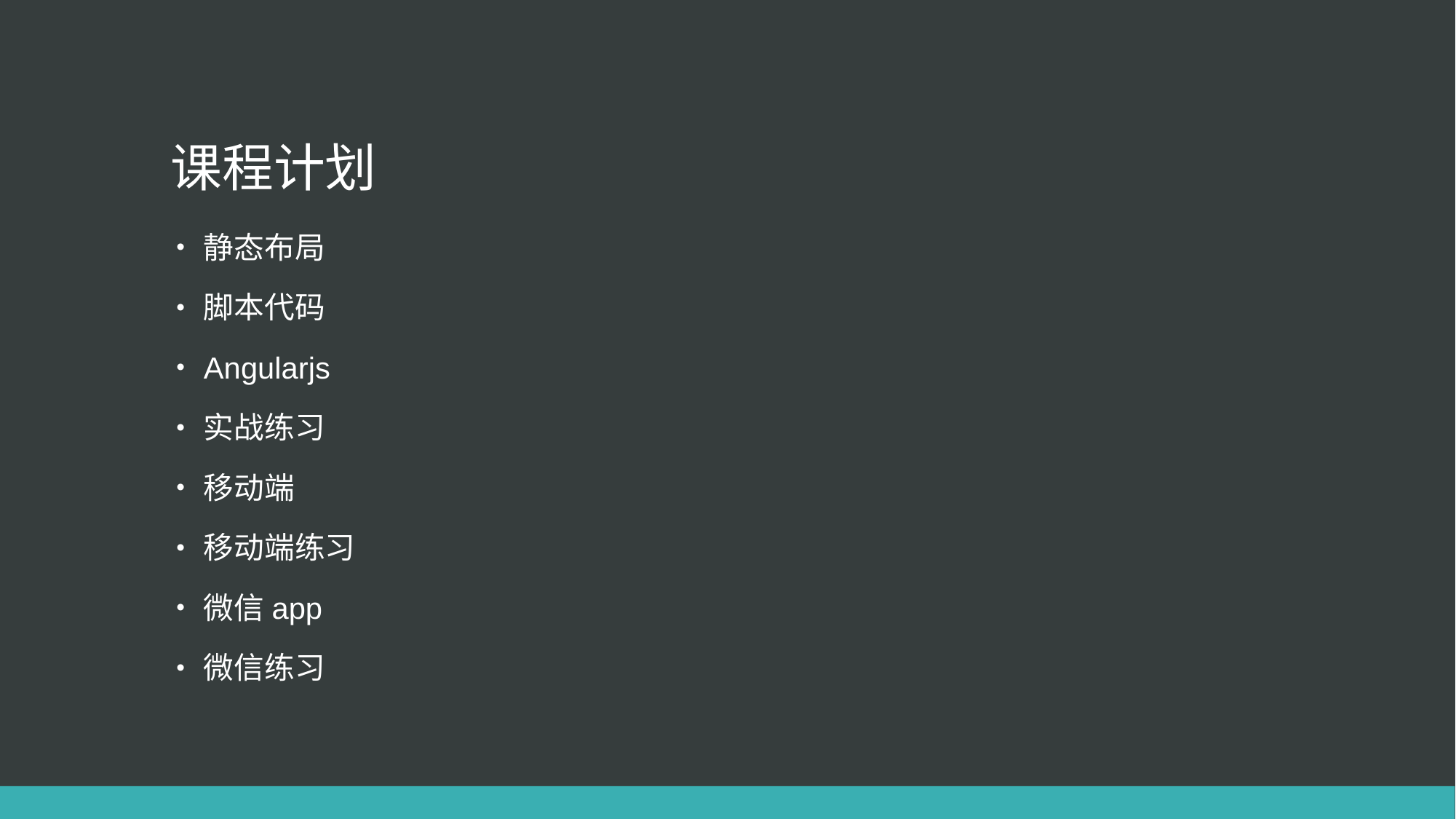

# 课程计划
静态布局
脚本代码
Angularjs
实战练习
移动端
移动端练习
微信app
微信练习